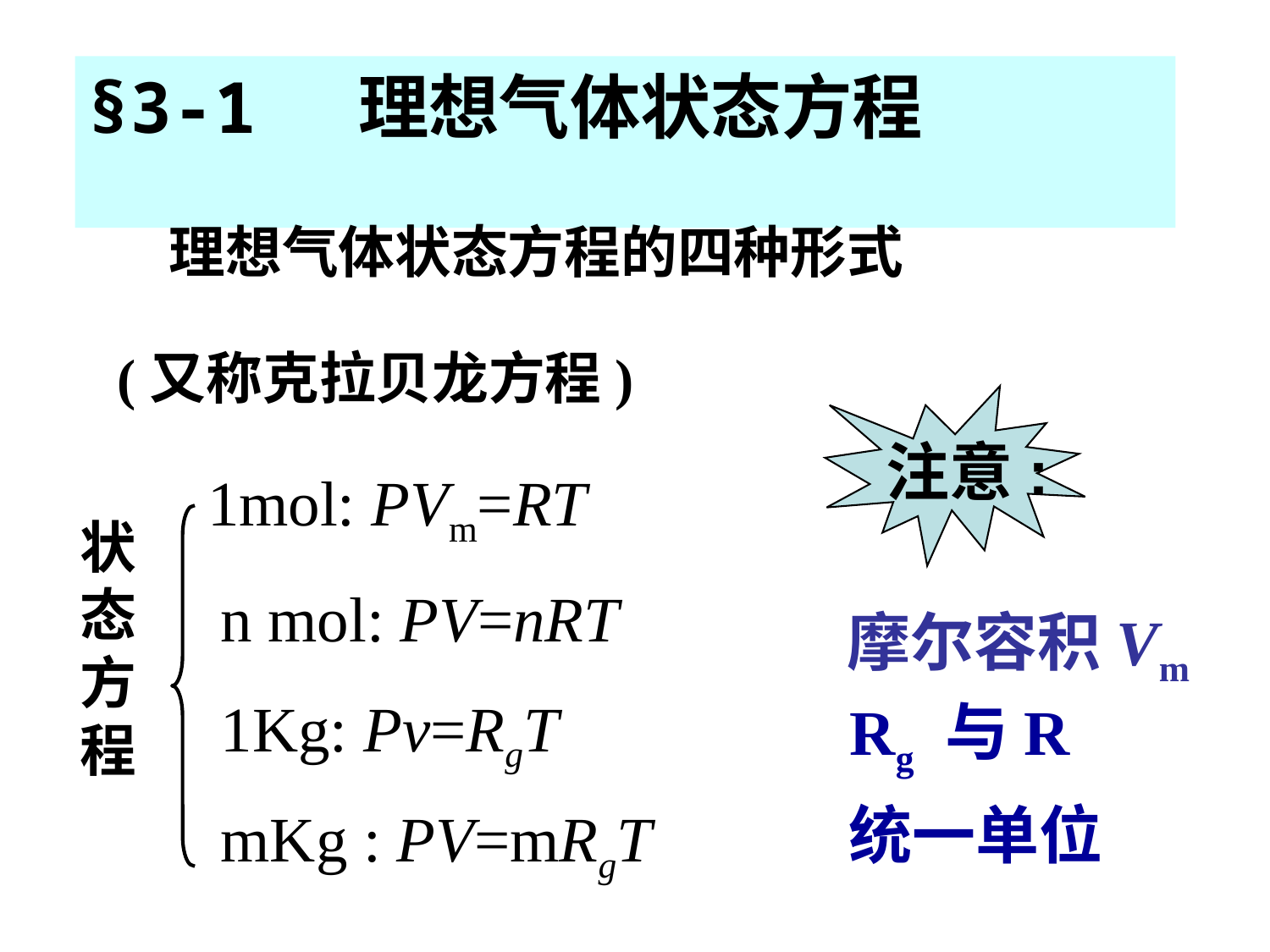

# §3-1  理想气体状态方程
理想气体状态方程的四种形式
(又称克拉贝龙方程)

注意:
1mol: PVm=RT
状态方程

n mol: PV=nRT
摩尔容积Vm
1Kg: Pv=RgT
 Rg 与R
统一单位
mKg : PV=mRgT